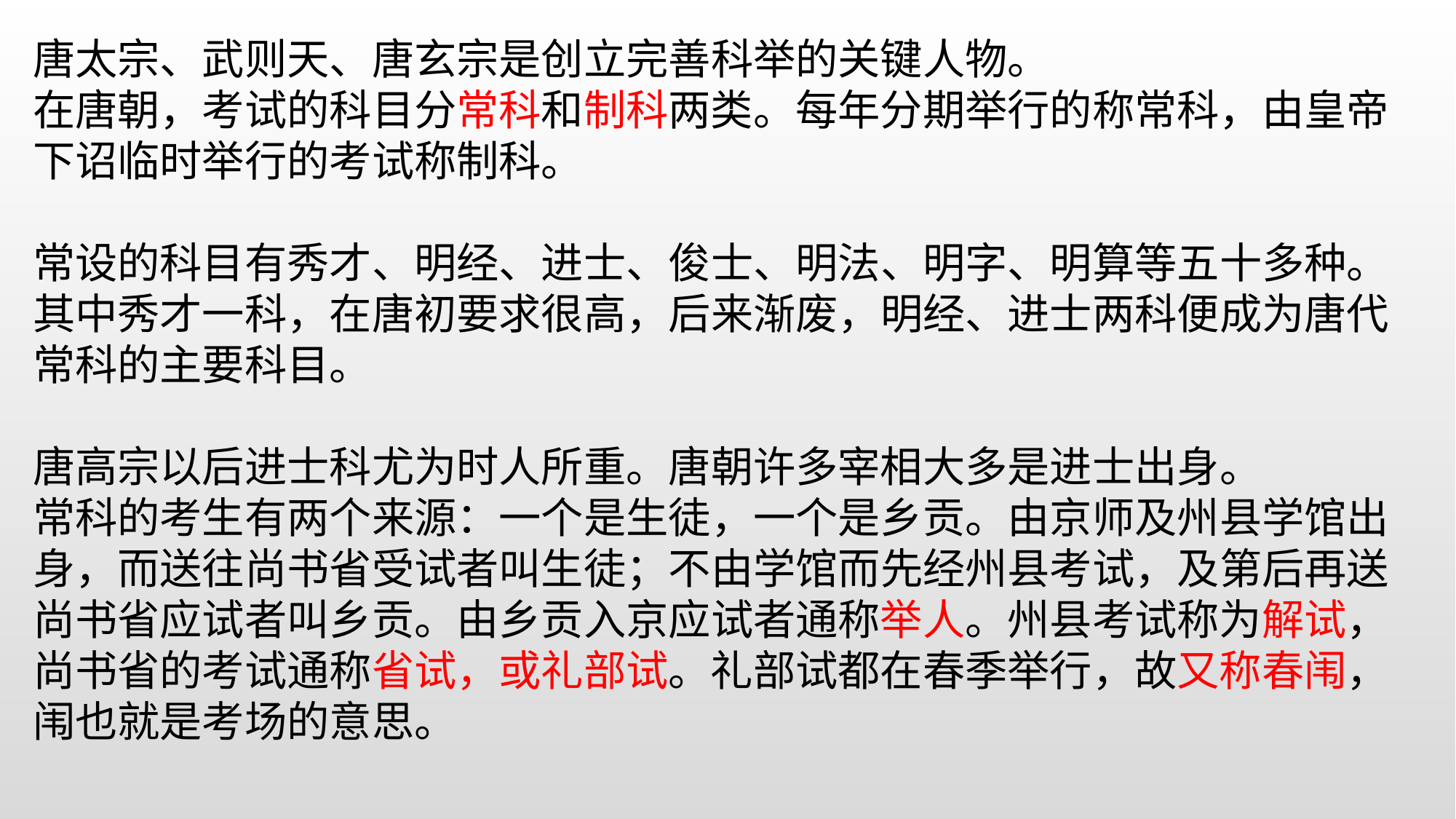

唐太宗、武则天、唐玄宗是创立完善科举的关键人物。
在唐朝，考试的科目分常科和制科两类。每年分期举行的称常科，由皇帝下诏临时举行的考试称制科。

常设的科目有秀才、明经、进士、俊士、明法、明字、明算等五十多种。其中秀才一科，在唐初要求很高，后来渐废，明经、进士两科便成为唐代常科的主要科目。

唐高宗以后进士科尤为时人所重。唐朝许多宰相大多是进士出身。
常科的考生有两个来源：一个是生徒，一个是乡贡。由京师及州县学馆出身，而送往尚书省受试者叫生徒；不由学馆而先经州县考试，及第后再送尚书省应试者叫乡贡。由乡贡入京应试者通称举人。州县考试称为解试，尚书省的考试通称省试，或礼部试。礼部试都在春季举行，故又称春闱，闱也就是考场的意思。